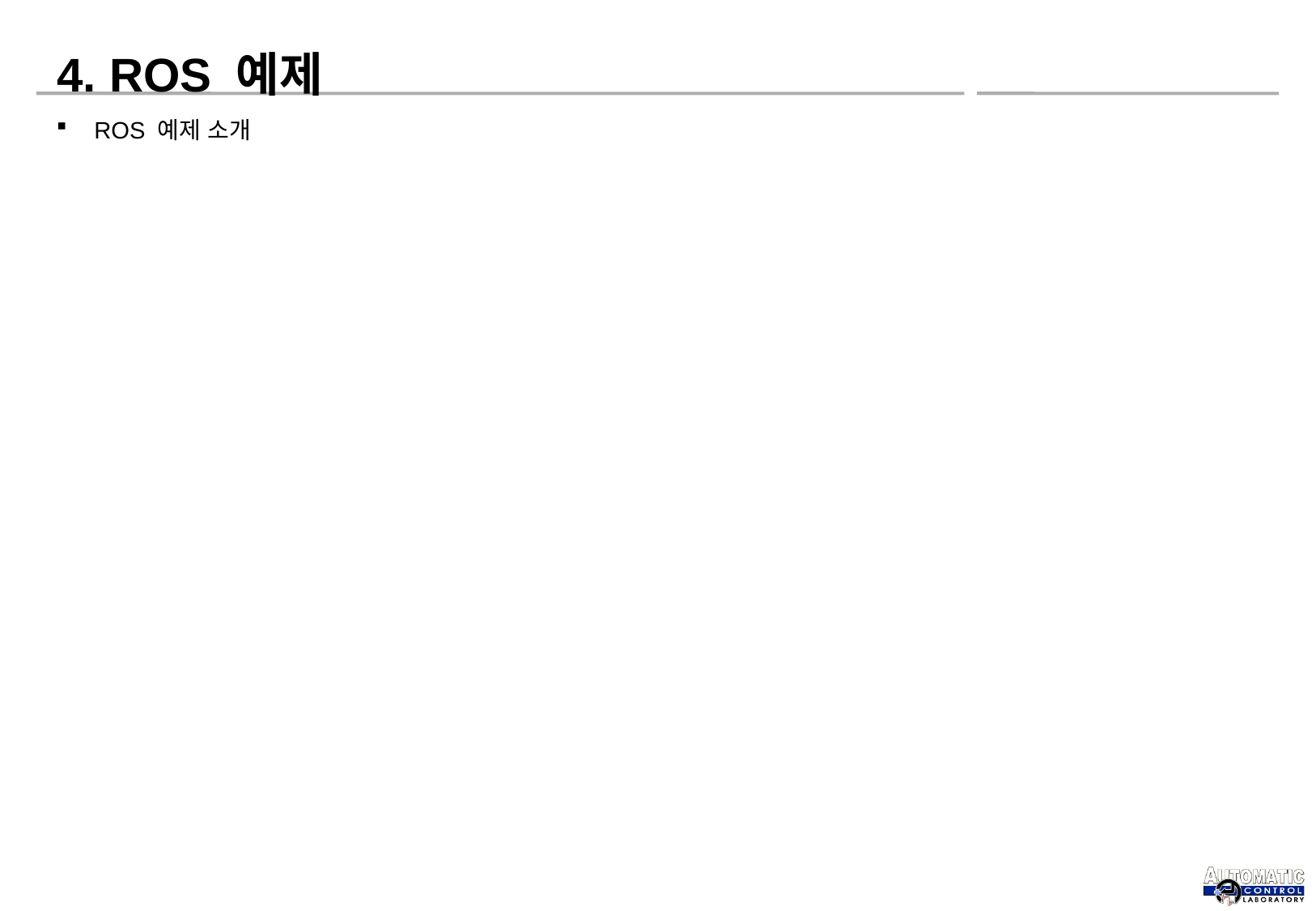

# 4. ROS 예제
ROS 예제 소개